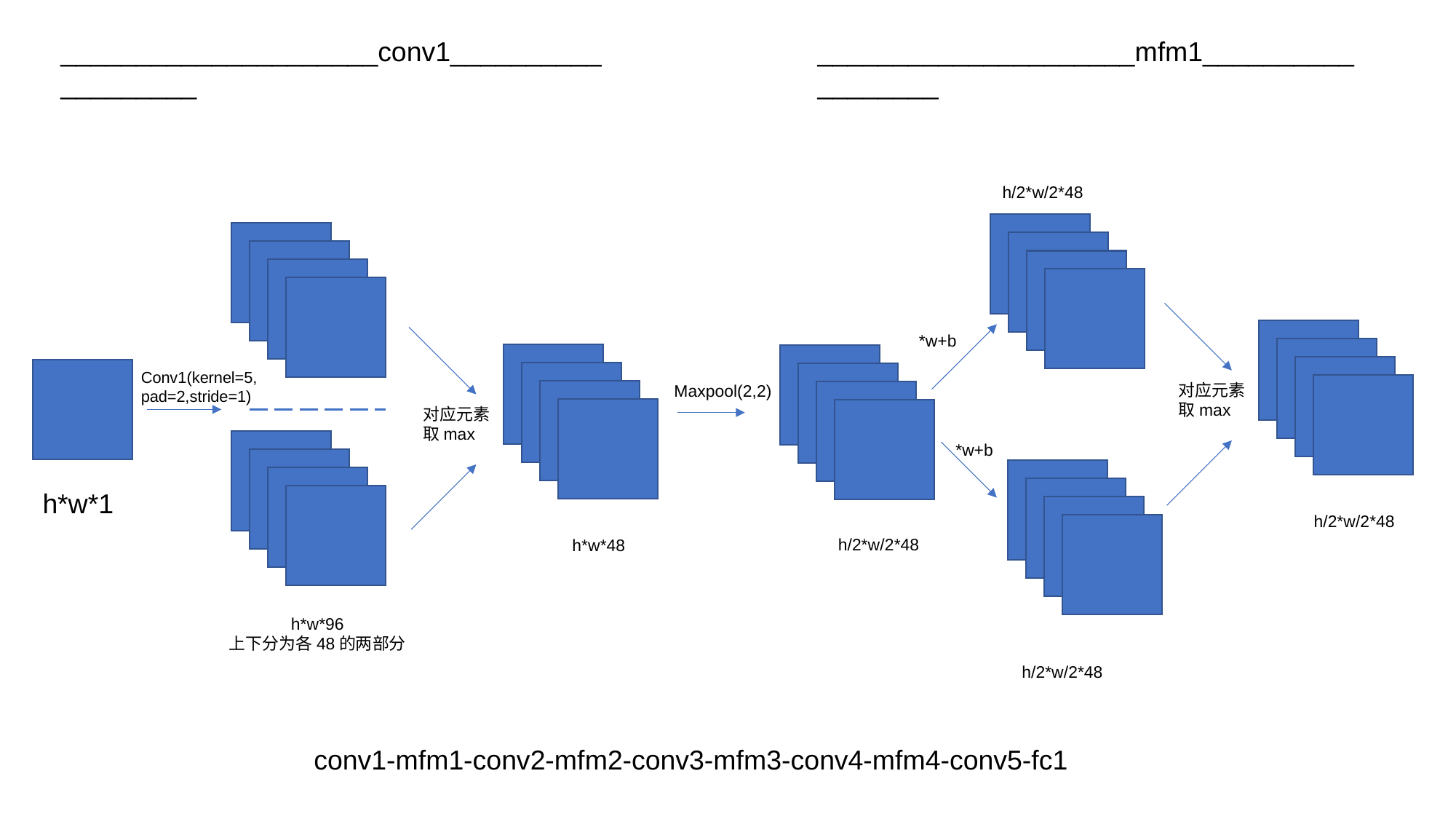

_____________________mfm1__________________
_____________________conv1___________________
h/2*w/2*48

*w+b

Conv1(kernel=5, pad=2,stride=1)

对应元素取max
Maxpool(2,2)

对应元素取max

*w+b

h*w*1

h/2*w/2*48

h/2*w/2*48
h*w*48
h*w*96
上下分为各48的两部分
h/2*w/2*48
conv1-mfm1-conv2-mfm2-conv3-mfm3-conv4-mfm4-conv5-fc1